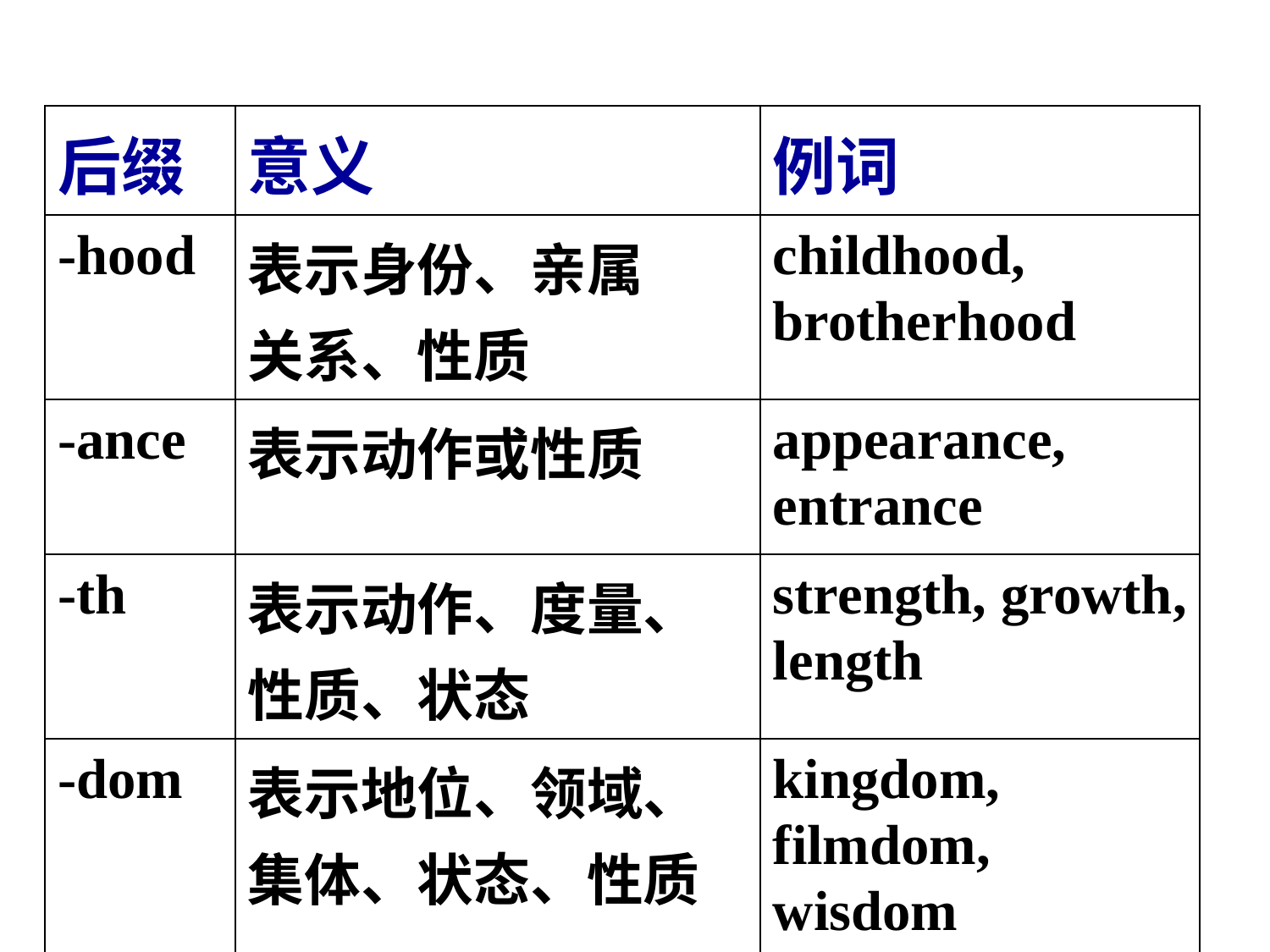

| 后缀 | 意义 | 例词 |
| --- | --- | --- |
| -hood | 表示身份、亲属 关系、性质 | childhood, brotherhood |
| -ance | 表示动作或性质 | appearance, entrance |
| -th | 表示动作、度量、 性质、状态 | strength, growth, length |
| -dom | 表示地位、领域、 集体、状态、性质 | kingdom, filmdom, wisdom |